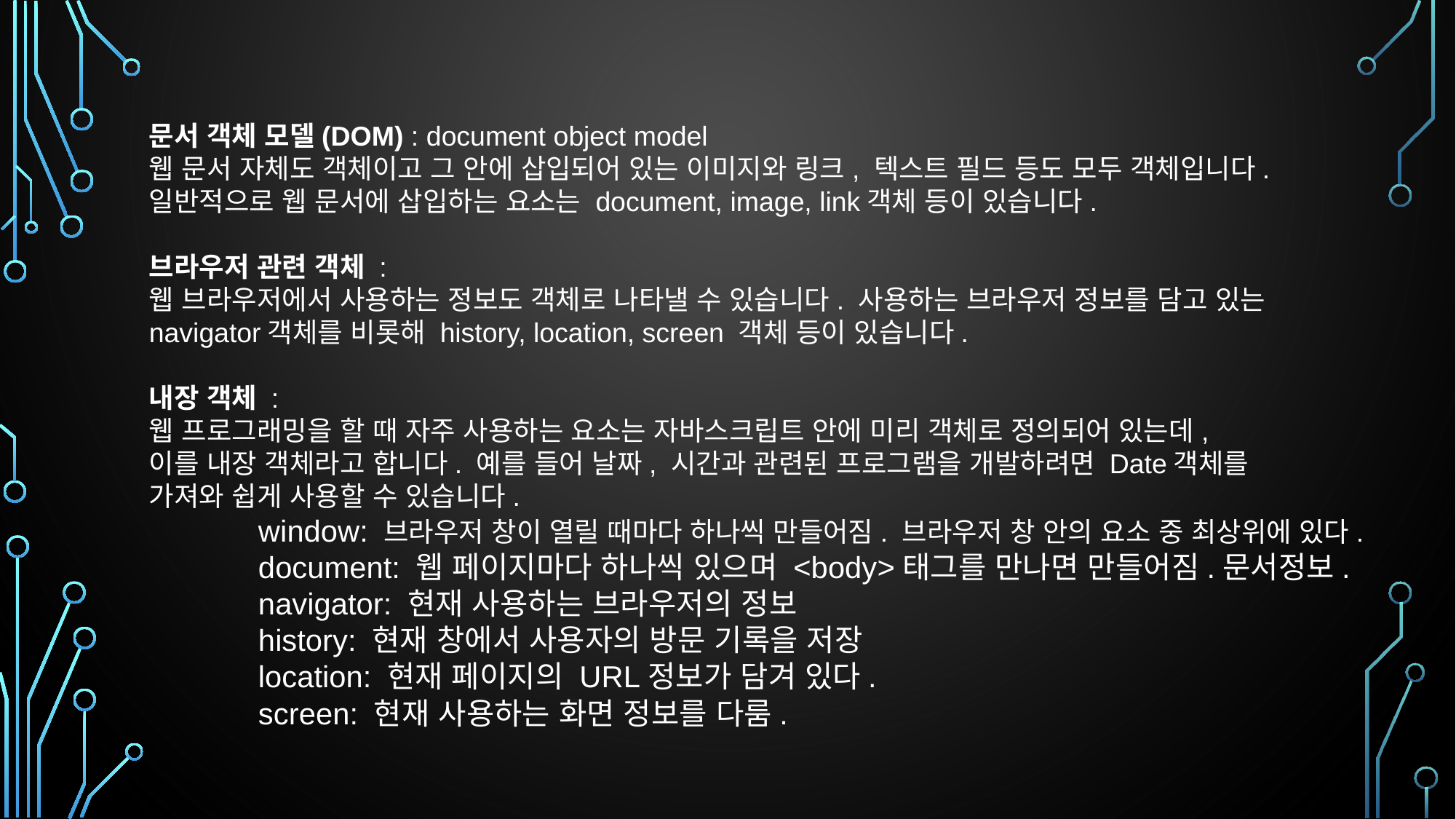

문서 객체 모델(DOM) : document object model
웹 문서 자체도 객체이고 그 안에 삽입되어 있는 이미지와 링크, 텍스트 필드 등도 모두 객체입니다.
일반적으로 웹 문서에 삽입하는 요소는 document, image, link객체 등이 있습니다.

브라우저 관련 객체 :
웹 브라우저에서 사용하는 정보도 객체로 나타낼 수 있습니다. 사용하는 브라우저 정보를 담고 있는
navigator객체를 비롯해 history, location, screen 객체 등이 있습니다.

내장 객체 :
웹 프로그래밍을 할 때 자주 사용하는 요소는 자바스크립트 안에 미리 객체로 정의되어 있는데,
이를 내장 객체라고 합니다. 예를 들어 날짜, 시간과 관련된 프로그램을 개발하려면 Date객체를
가져와 쉽게 사용할 수 있습니다.
	window: 브라우저 창이 열릴 때마다 하나씩 만들어짐. 브라우저 창 안의 요소 중 최상위에 있다.
	document: 웹 페이지마다 하나씩 있으며 <body>태그를 만나면 만들어짐.문서정보.
	navigator: 현재 사용하는 브라우저의 정보
	history: 현재 창에서 사용자의 방문 기록을 저장
	location: 현재 페이지의 URL정보가 담겨 있다.
	screen: 현재 사용하는 화면 정보를 다룸.